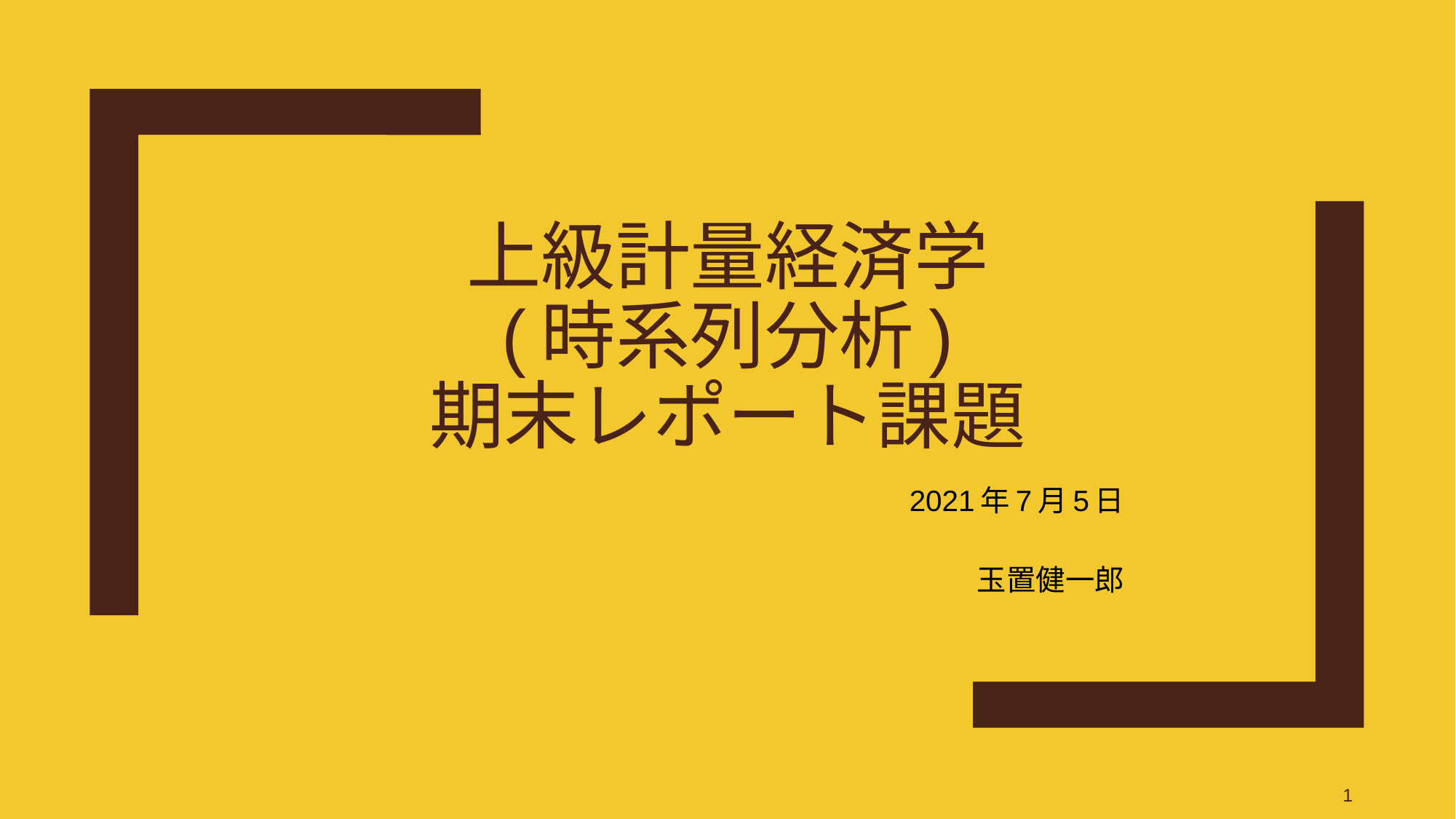

# 上級計量経済学 (時系列分析) 期末レポート課題
2021年7月5日

玉置健一郎
1